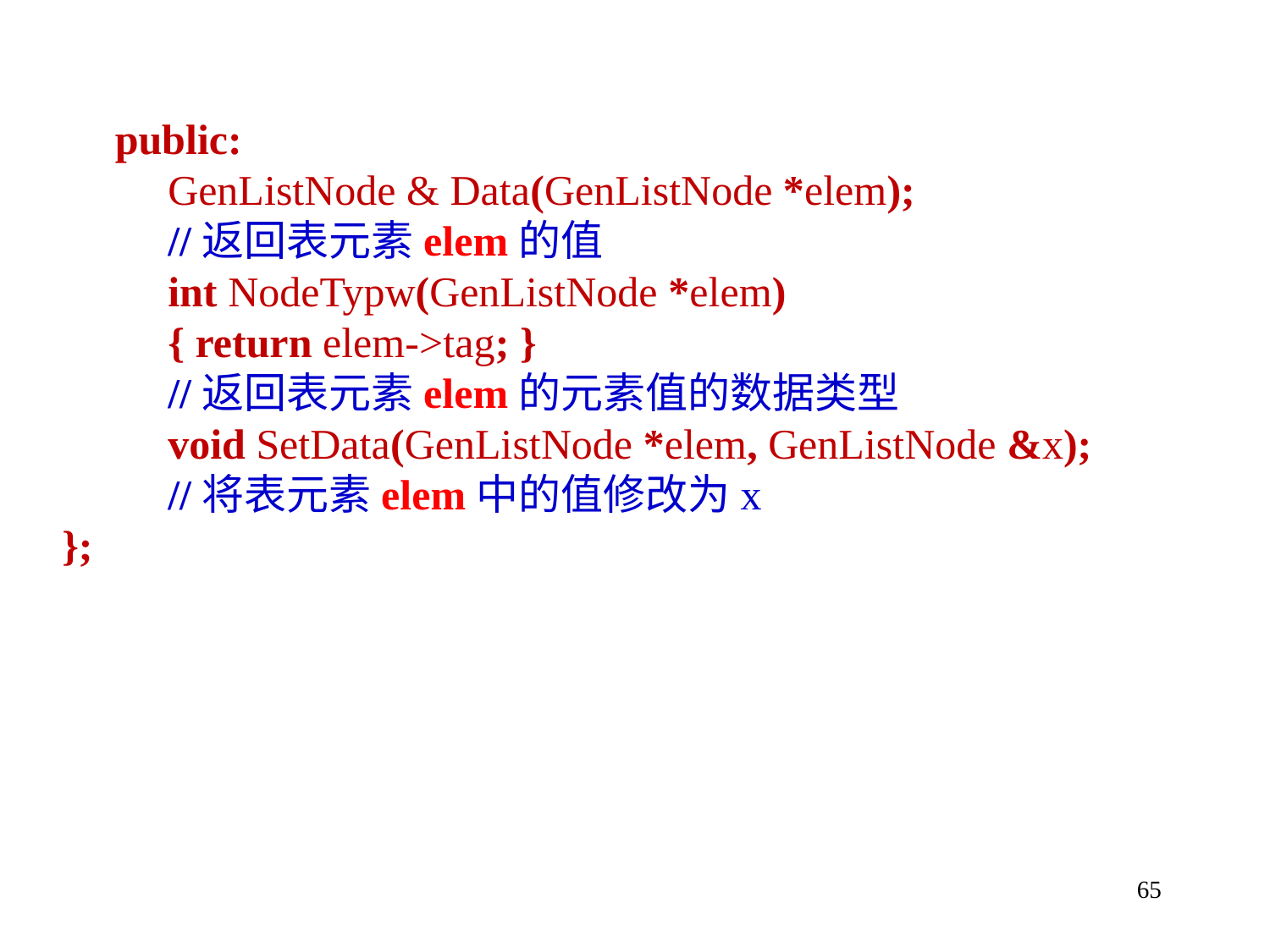

public:
          GenListNode & Data(GenListNode *elem);
          //返回表元素elem的值
          int NodeTypw(GenListNode *elem)
          { return elem->tag; }
          //返回表元素elem的元素值的数据类型
          void SetData(GenListNode *elem, GenListNode &x);
          //将表元素elem中的值修改为x
};
65